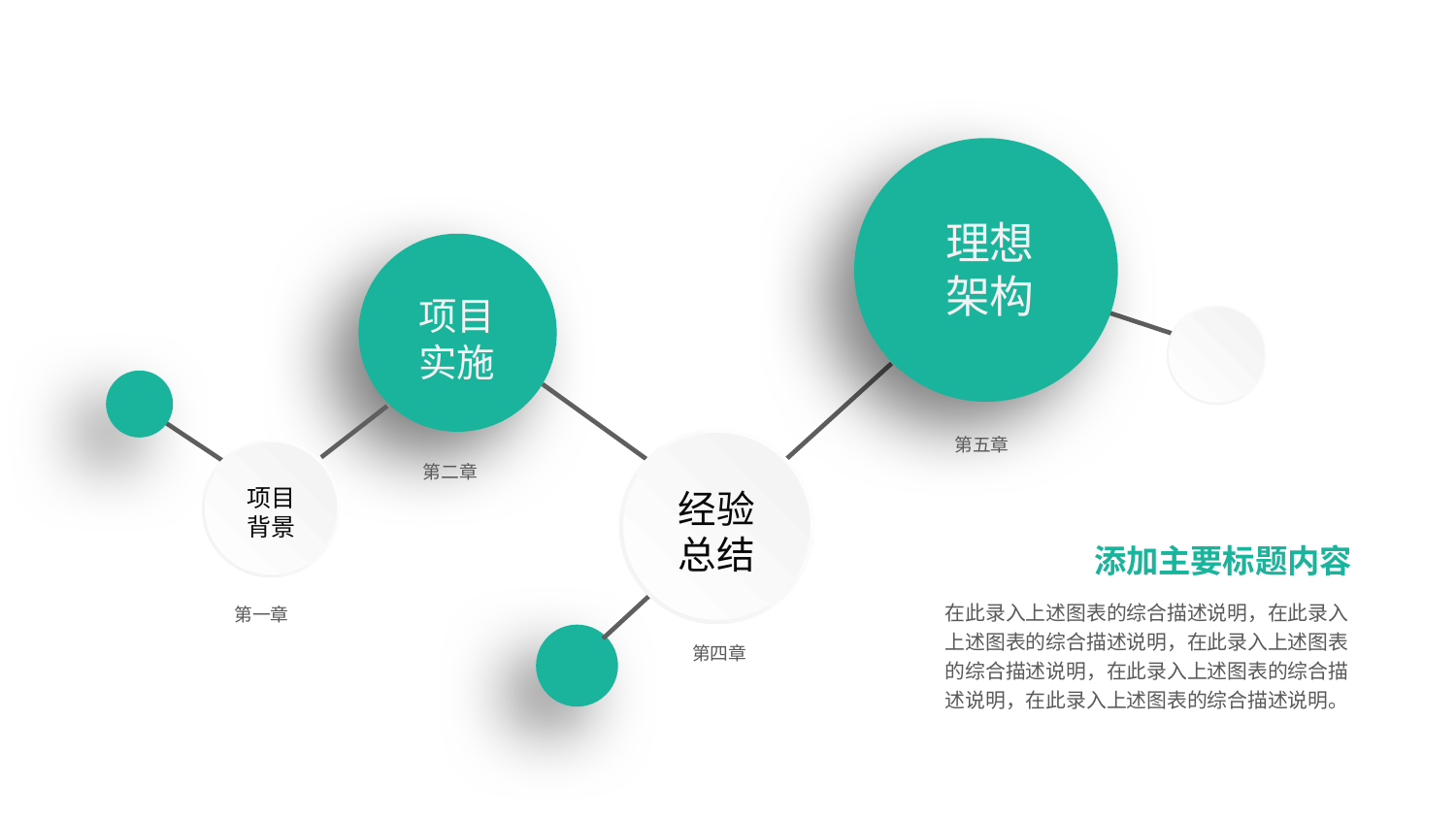

理想
架构

项目
实施

第五章

第二章
项目
背景
经验
总结
添加主要标题内容
在此录入上述图表的综合描述说明，在此录入上述图表的综合描述说明，在此录入上述图表的综合描述说明，在此录入上述图表的综合描述说明，在此录入上述图表的综合描述说明。
第一章

第四章